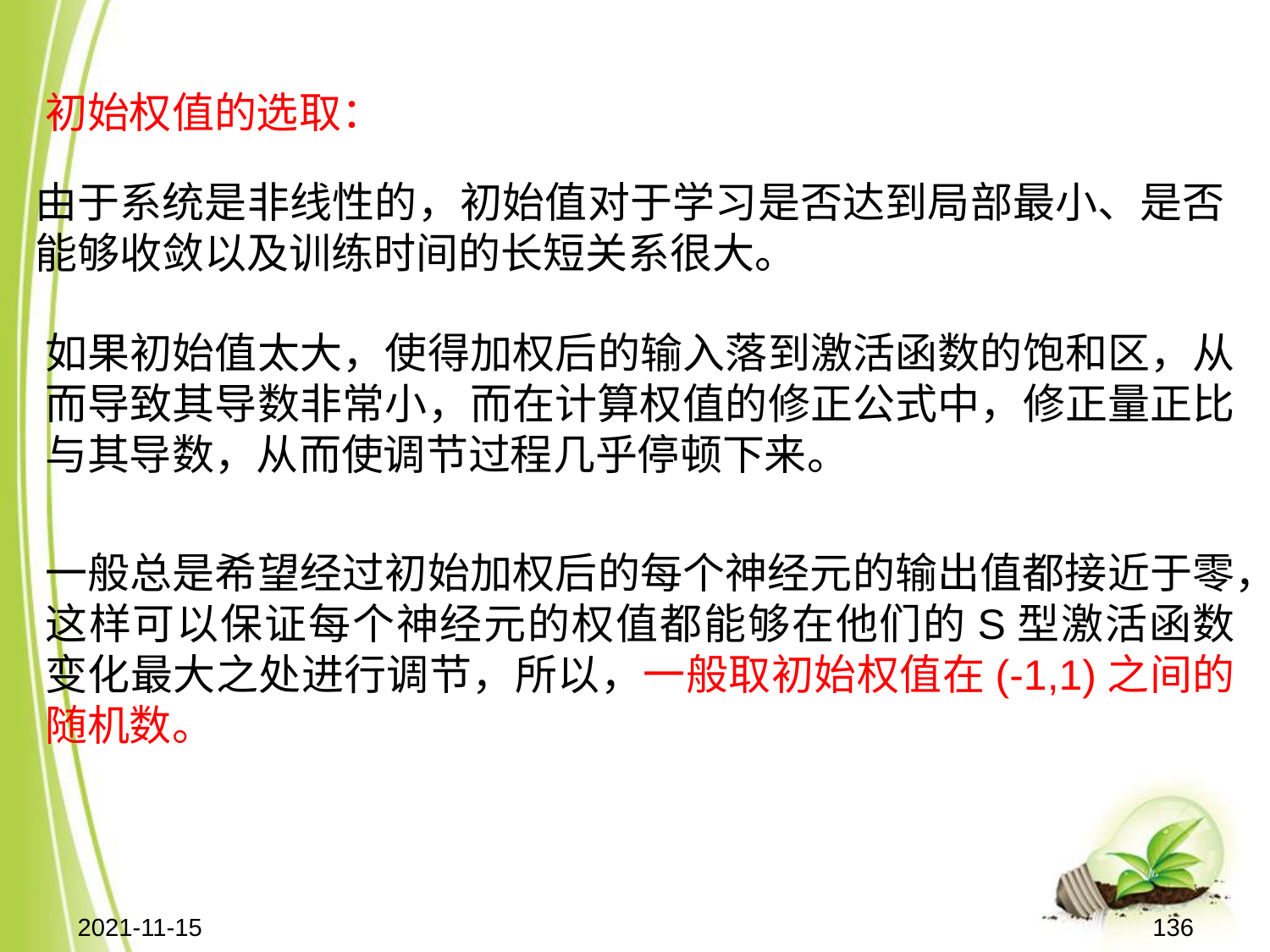

初始权值的选取：
由于系统是非线性的，初始值对于学习是否达到局部最小、是否能够收敛以及训练时间的长短关系很大。
如果初始值太大，使得加权后的输入落到激活函数的饱和区，从而导致其导数非常小，而在计算权值的修正公式中，修正量正比与其导数，从而使调节过程几乎停顿下来。
一般总是希望经过初始加权后的每个神经元的输出值都接近于零，这样可以保证每个神经元的权值都能够在他们的S型激活函数变化最大之处进行调节，所以，一般取初始权值在(-1,1)之间的随机数。
2021-11-15
136